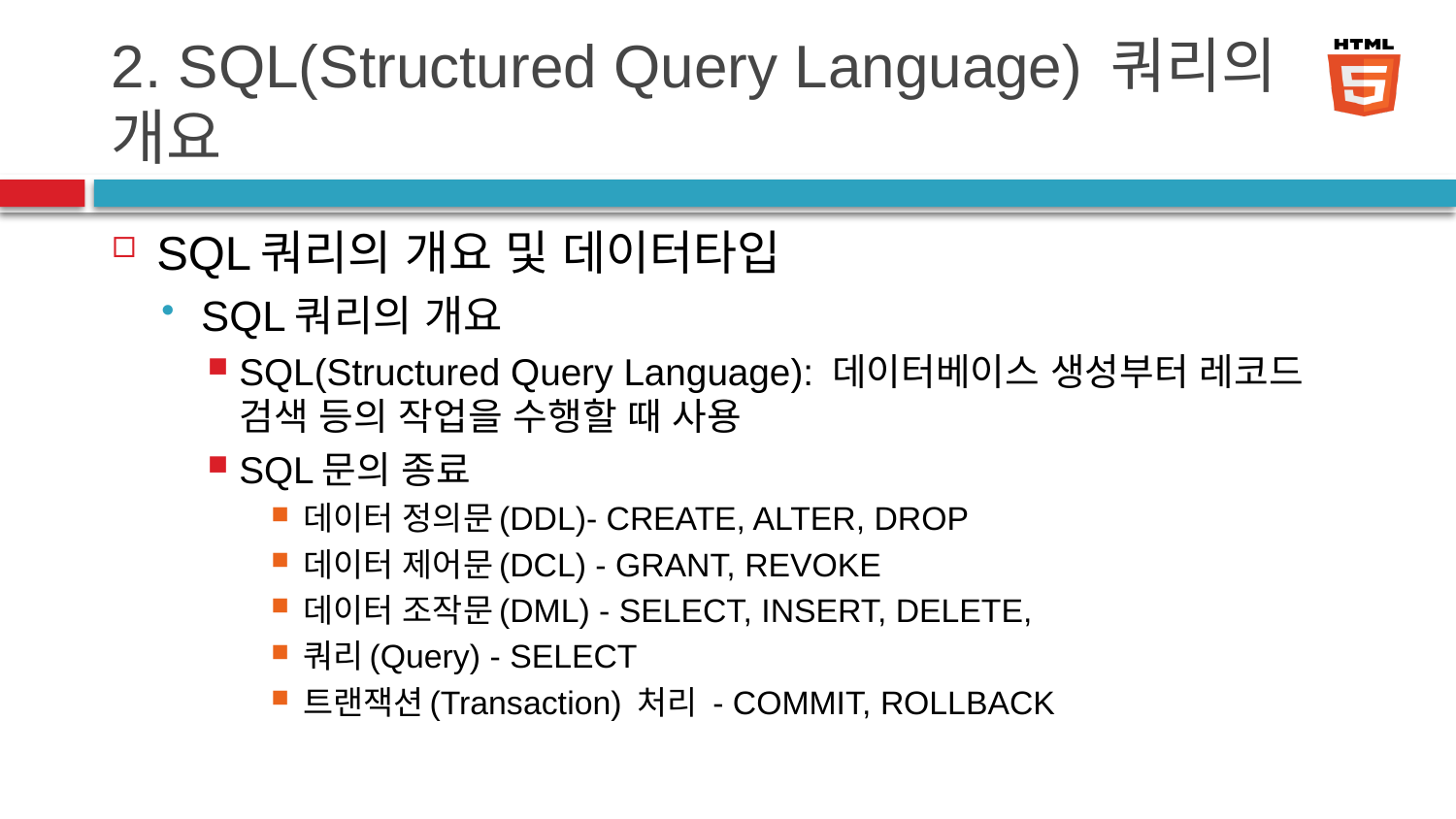

# 2. SQL(Structured Query Language) 쿼리의 개요
SQL쿼리의 개요 및 데이터타입
SQL쿼리의 개요
SQL(Structured Query Language): 데이터베이스 생성부터 레코드 검색 등의 작업을 수행할 때 사용
SQL문의 종료
데이터 정의문(DDL)- CREATE, ALTER, DROP
데이터 제어문(DCL) - GRANT, REVOKE
데이터 조작문(DML) - SELECT, INSERT, DELETE,
쿼리(Query) - SELECT
트랜잭션(Transaction) 처리 - COMMIT, ROLLBACK